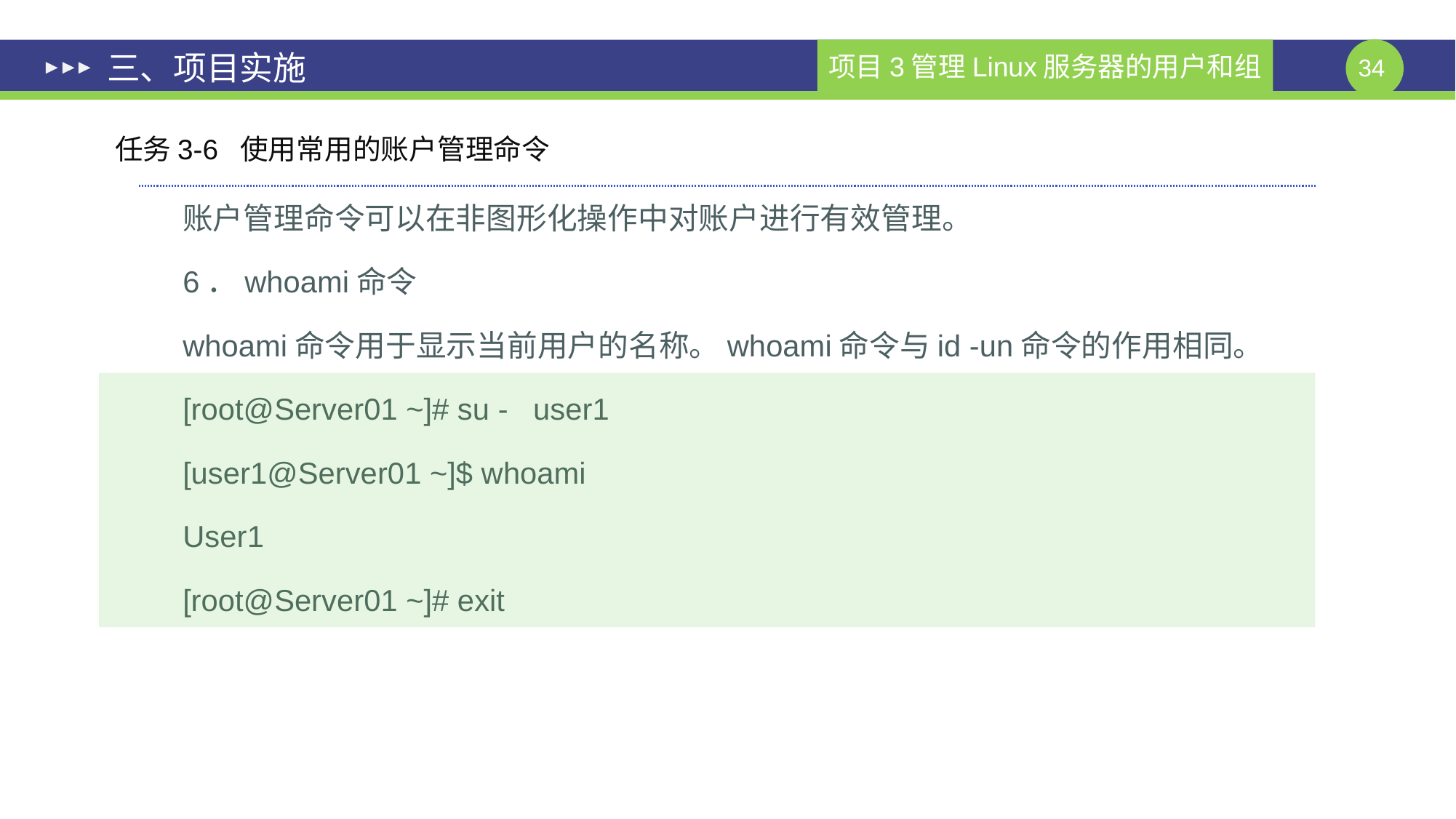

# 三、项目实施
任务3-6  使用常用的账户管理命令
账户管理命令可以在非图形化操作中对账户进行有效管理。
6．whoami命令
whoami命令用于显示当前用户的名称。whoami命令与id -un命令的作用相同。
[root@Server01 ~]# su -   user1
[user1@Server01 ~]$ whoami
User1
[root@Server01 ~]# exit